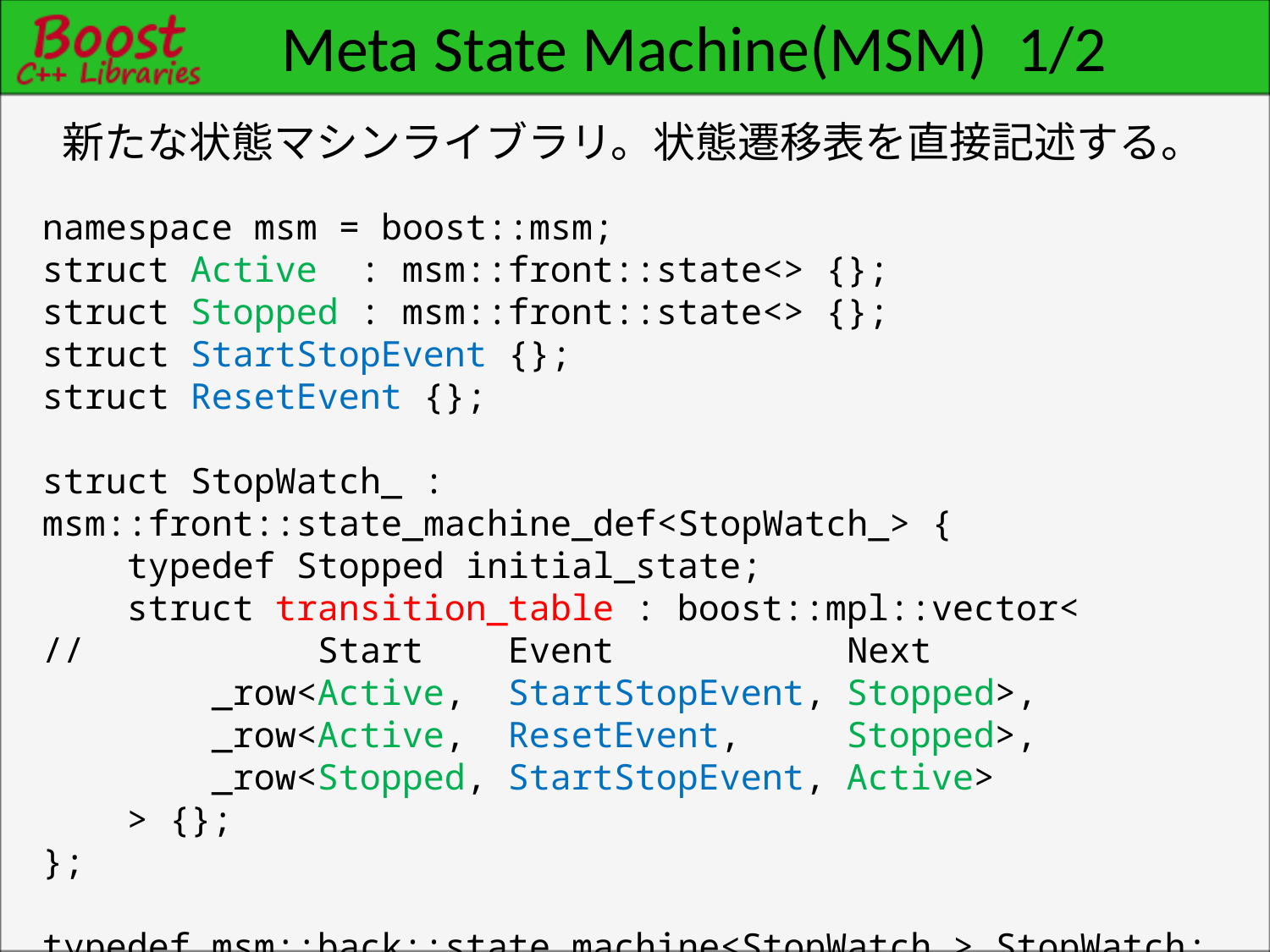

# Meta State Machine(MSM)  1/2
新たな状態マシンライブラリ。状態遷移表を直接記述する。
namespace msm = boost::msm;
struct Active  : msm::front::state<> {};
struct Stopped : msm::front::state<> {};
struct StartStopEvent {};
struct ResetEvent {};

struct StopWatch_ : msm::front::state_machine_def<StopWatch_> {
    typedef Stopped initial_state;
    struct transition_table : boost::mpl::vector<
//           Start    Event           Next
        _row<Active,  StartStopEvent, Stopped>,
        _row<Active,  ResetEvent,     Stopped>,
        _row<Stopped, StartStopEvent, Active>
    > {};
};

typedef msm::back::state_machine<StopWatch_> StopWatch;